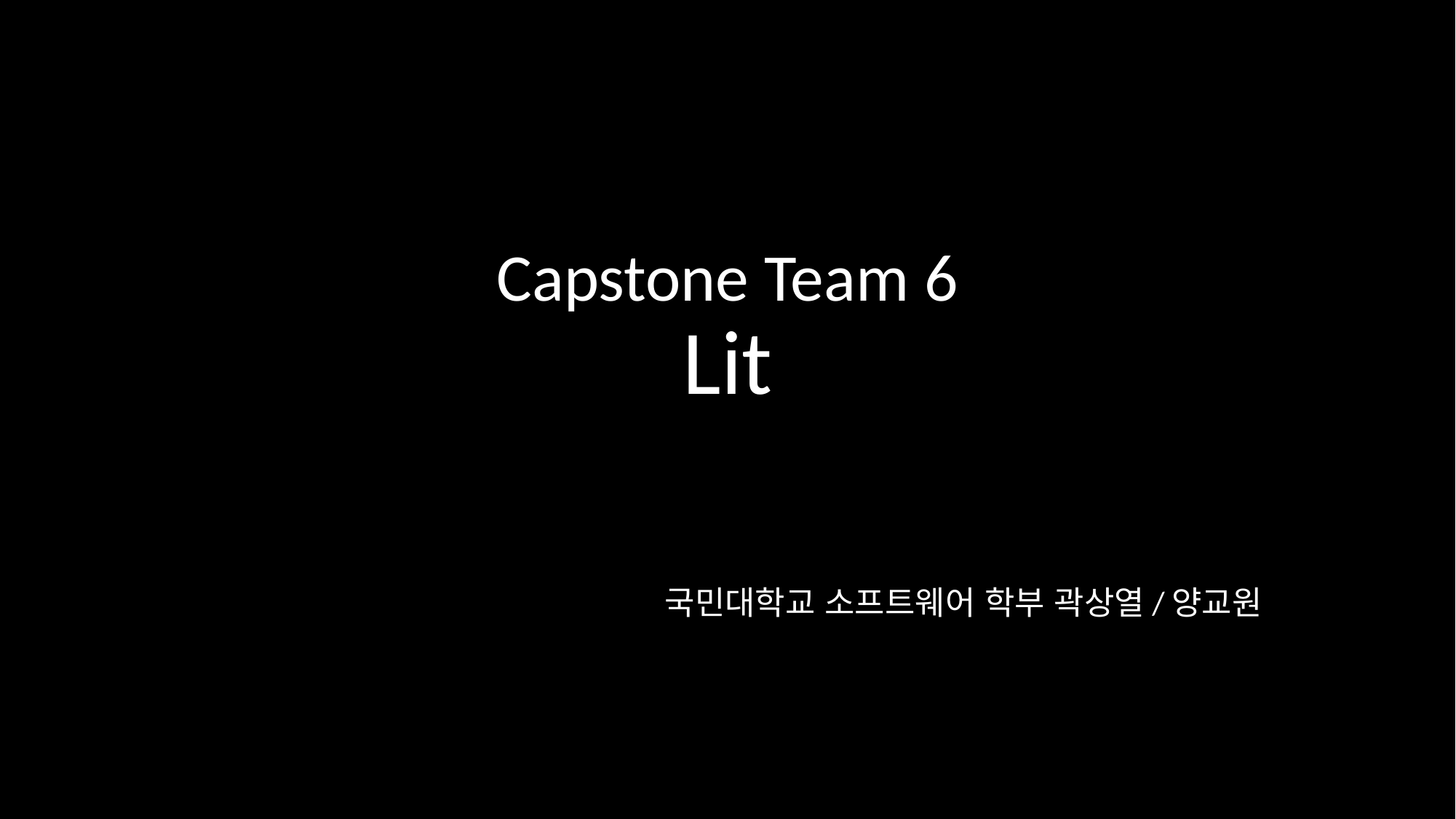

# Capstone Team 6 Lit

국민대학교 소프트웨어 학부 곽상열/양교원